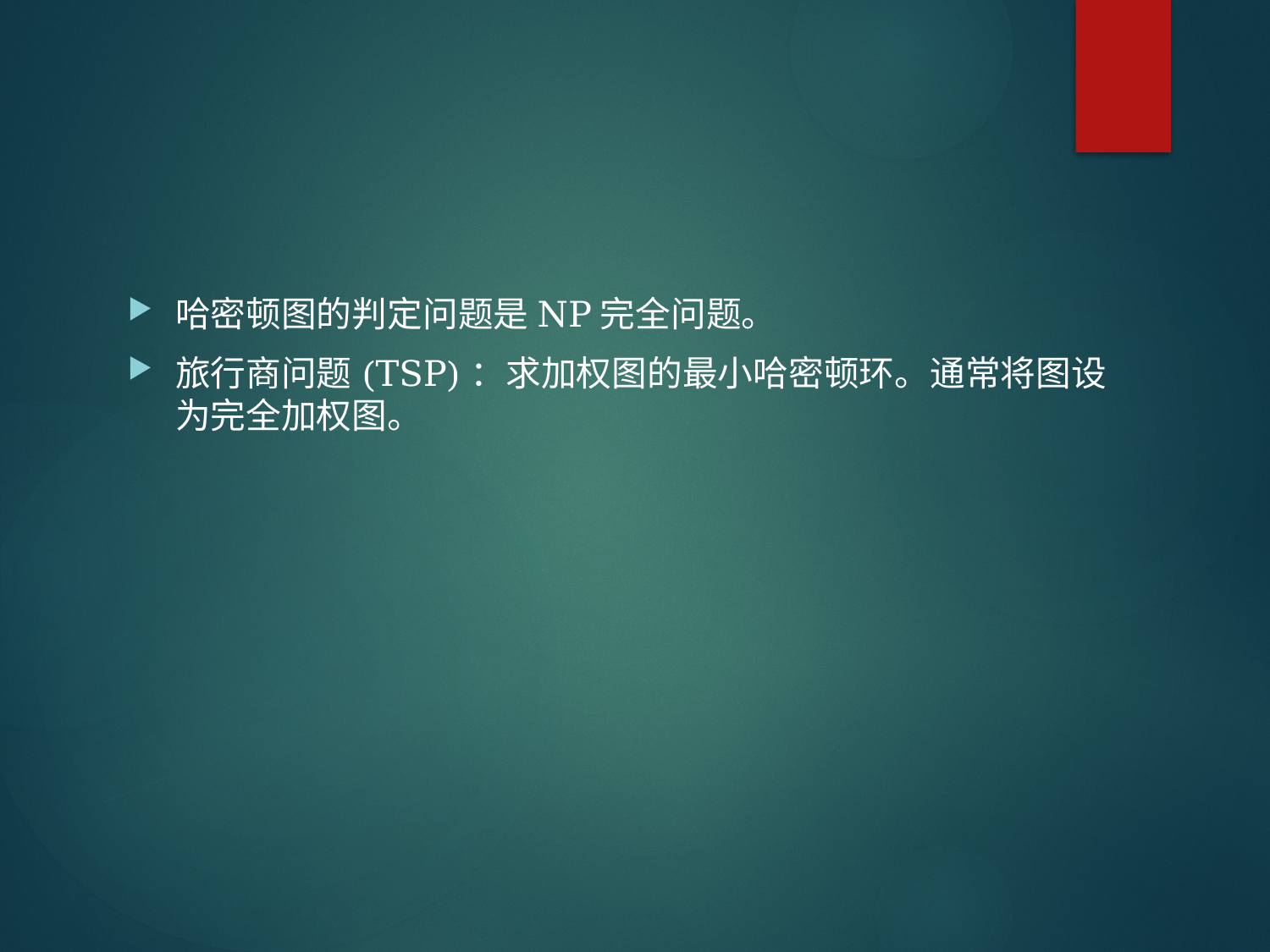

#
哈密顿图的判定问题是NP完全问题。
旅行商问题(TSP)：求加权图的最小哈密顿环。通常将图设为完全加权图。